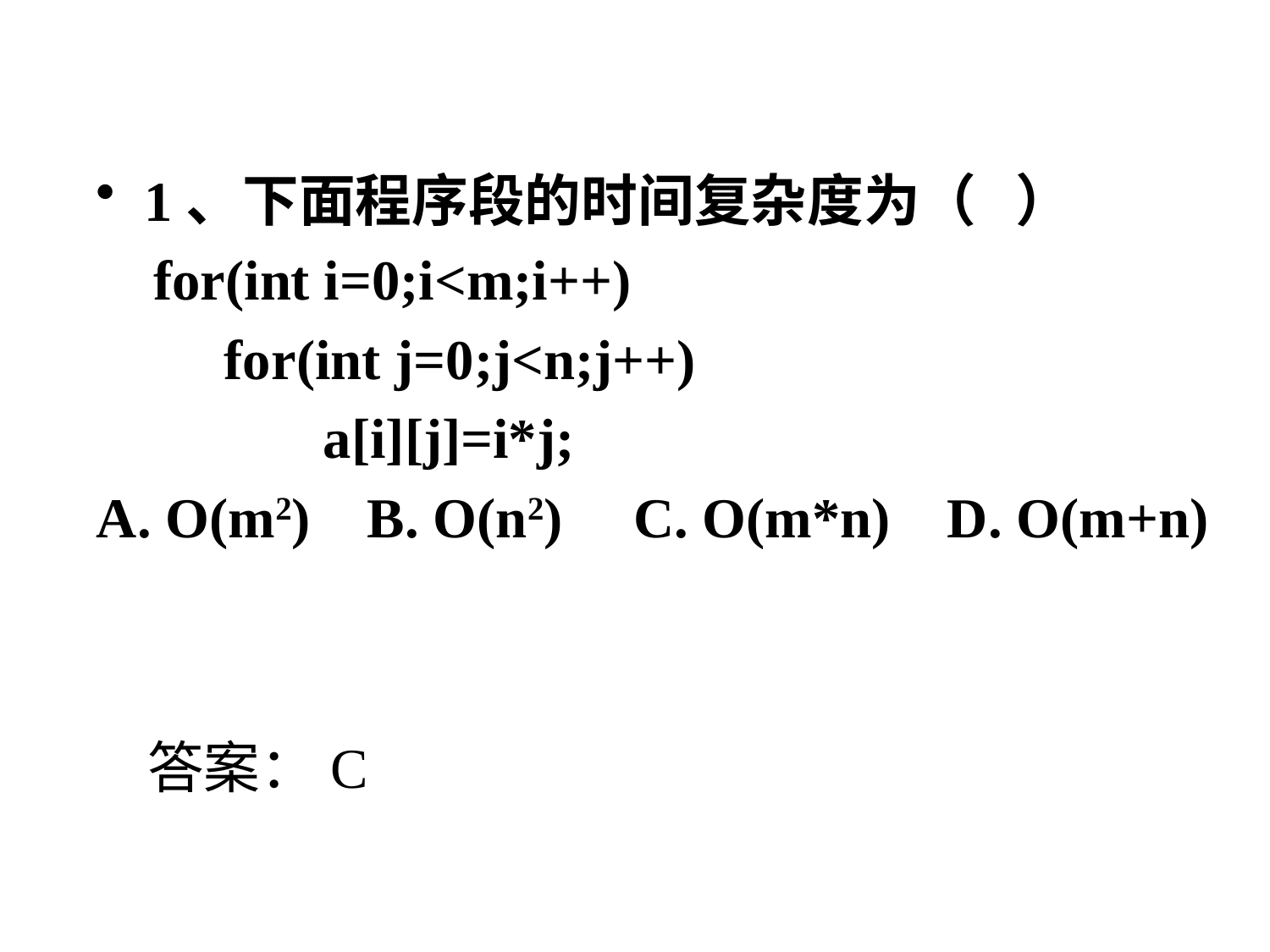

1、下面程序段的时间复杂度为（   ）
    for(int i=0;i<m;i++)
         for(int j=0;j<n;j++)
                a[i][j]=i*j;
A. O(m2)    B. O(n2)     C. O(m*n)    D. O(m+n)
答案：C